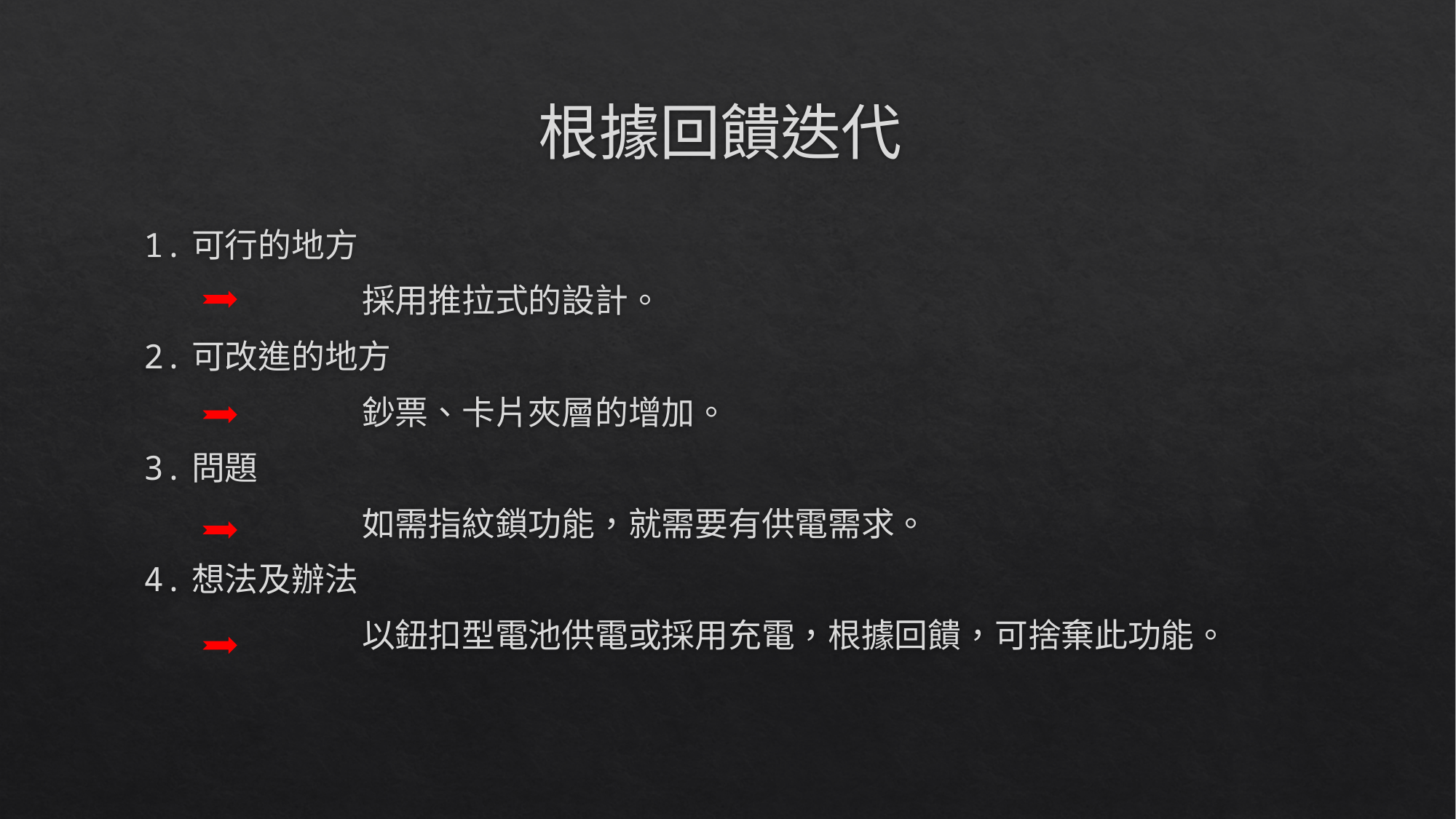

# 根據回饋迭代
1.可行的地方
		採用推拉式的設計。
2.可改進的地方
		鈔票、卡片夾層的增加。
3.問題
		如需指紋鎖功能，就需要有供電需求。
4.想法及辦法
		以鈕扣型電池供電或採用充電，根據回饋，可捨棄此功能。